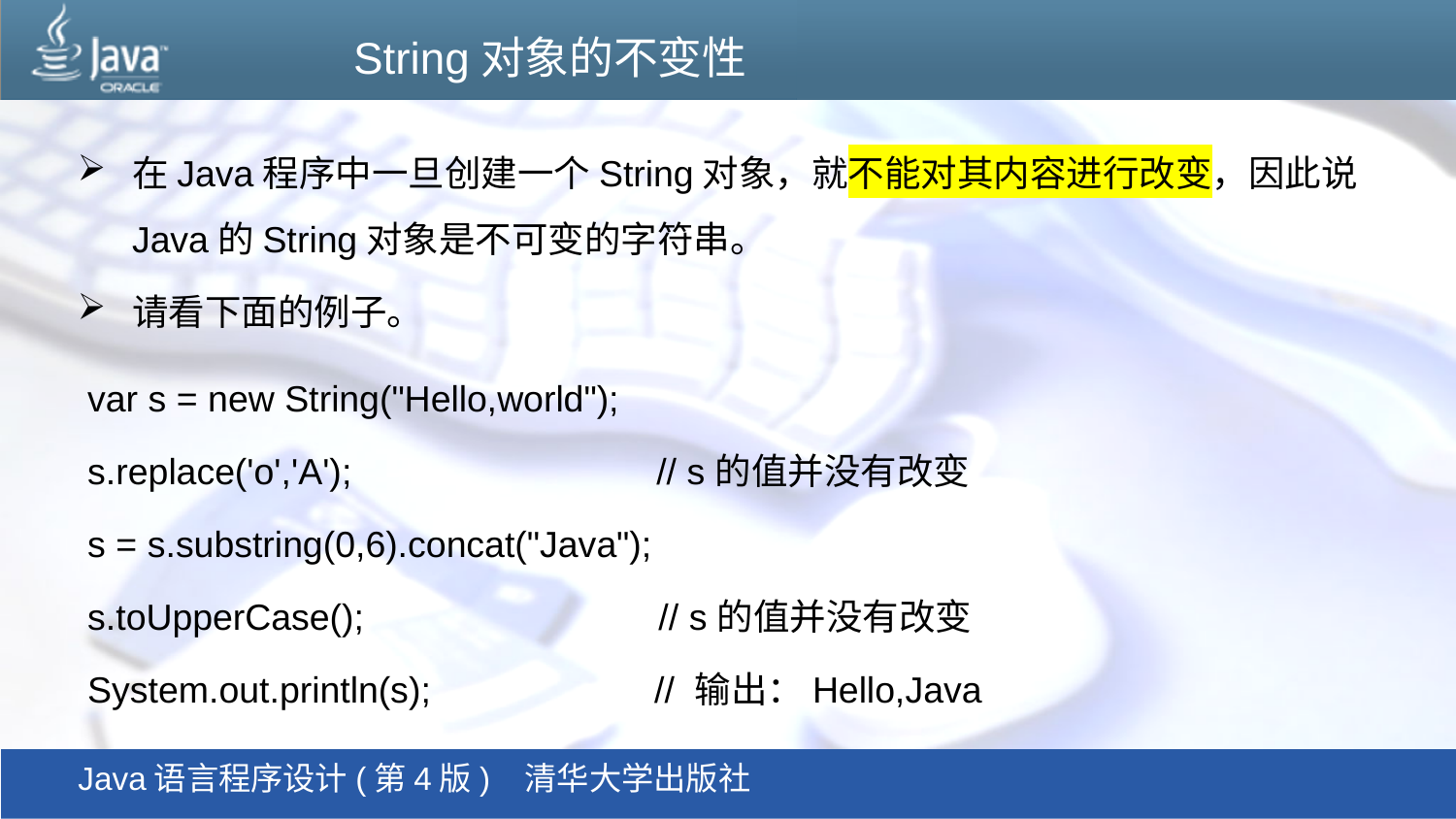

# String对象的不变性
在Java程序中一旦创建一个String对象，就不能对其内容进行改变，因此说Java的String对象是不可变的字符串。
请看下面的例子。
 var s = new String("Hello,world");
 s.replace('o','A');                              // s的值并没有改变
 s = s.substring(0,6).concat("Java");
 s.toUpperCase();                             // s的值并没有改变
 System.out.println(s);                      // 输出：Hello,Java